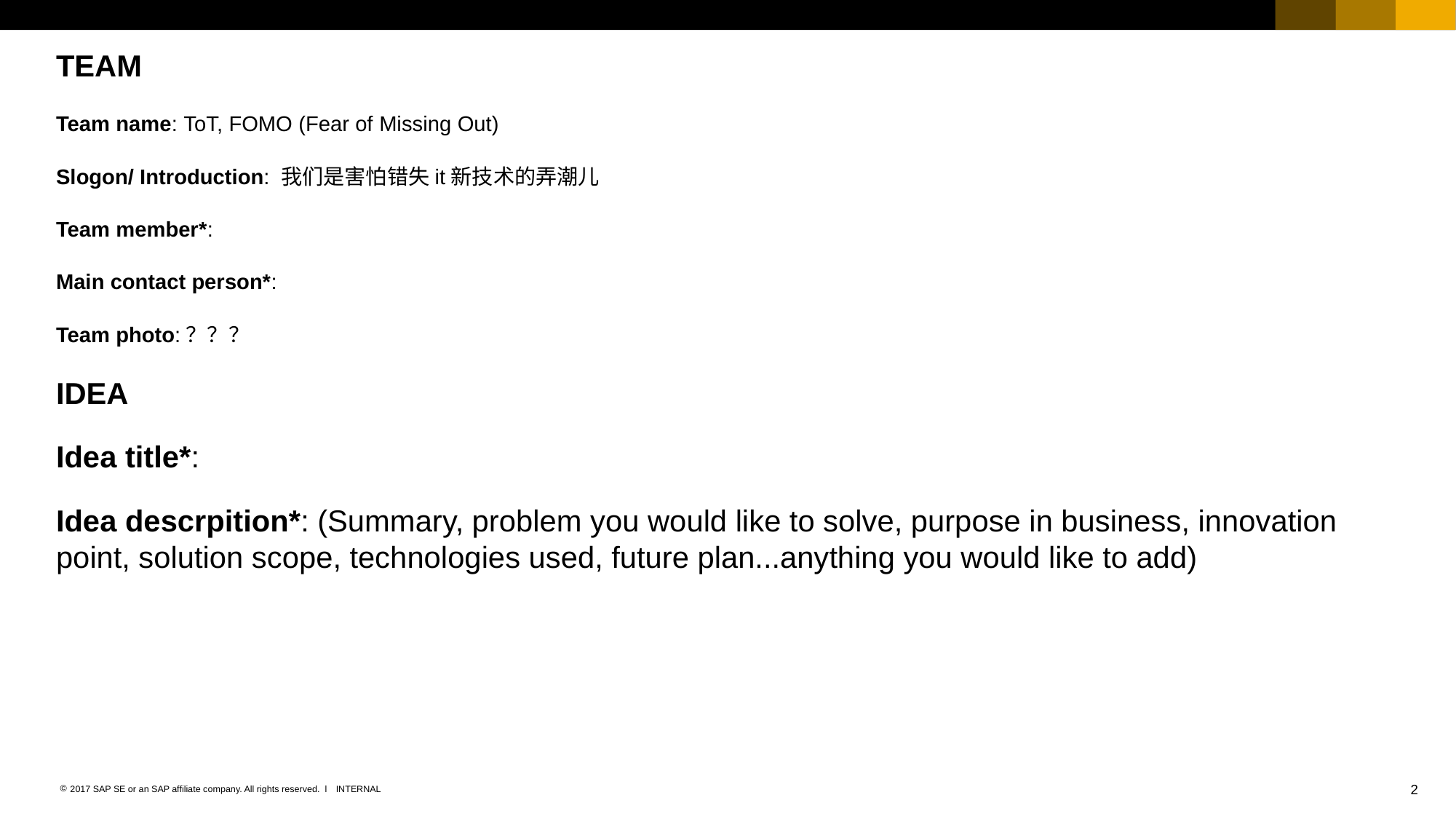

TEAM
Team name: ToT, FOMO (Fear of Missing Out)
Slogon/ Introduction: 我们是害怕错失it新技术的弄潮儿
Team member*:
Main contact person*:
Team photo:？？？
IDEA
Idea title*:
Idea descrpition*: (Summary, problem you would like to solve, purpose in business, innovation point, solution scope, technologies used, future plan...anything you would like to add)